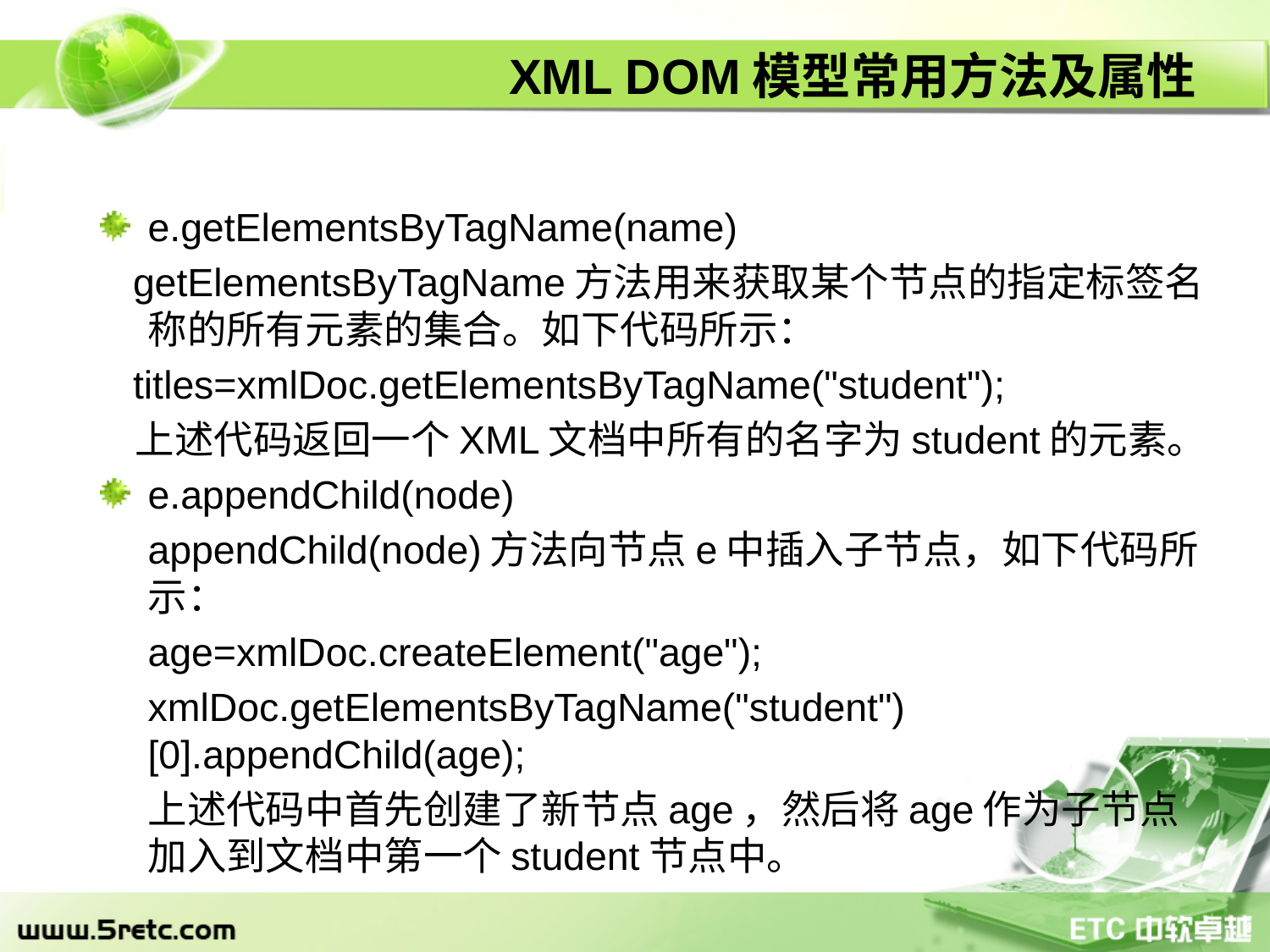

# XML DOM模型常用方法及属性
e.getElementsByTagName(name)
   getElementsByTagName方法用来获取某个节点的指定标签名称的所有元素的集合。如下代码所示：
   titles=xmlDoc.getElementsByTagName("student");
   上述代码返回一个XML文档中所有的名字为student的元素。
e.appendChild(node)
	appendChild(node)方法向节点e中插入子节点，如下代码所示：
	age=xmlDoc.createElement("age");
	xmlDoc.getElementsByTagName("student")[0].appendChild(age);
	上述代码中首先创建了新节点age，然后将age作为子节点加入到文档中第一个student节点中。